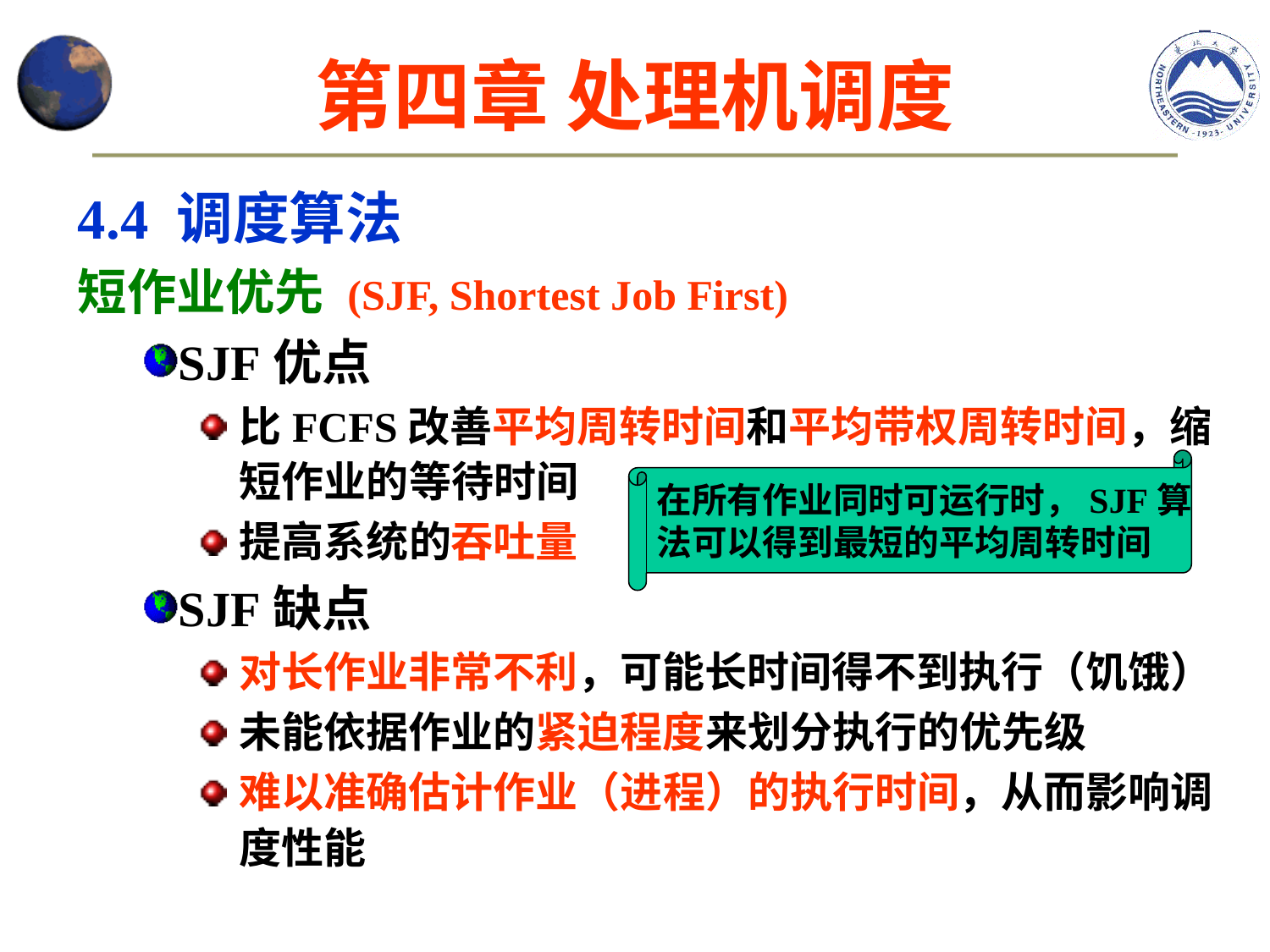

# 第四章 处理机调度
4.4 调度算法
短作业优先 (SJF, Shortest Job First)
SJF优点
比FCFS改善平均周转时间和平均带权周转时间，缩短作业的等待时间
提高系统的吞吐量
SJF缺点
对长作业非常不利，可能长时间得不到执行（饥饿）
未能依据作业的紧迫程度来划分执行的优先级
难以准确估计作业（进程）的执行时间，从而影响调度性能

在所有作业同时可运行时，SJF算法可以得到最短的平均周转时间